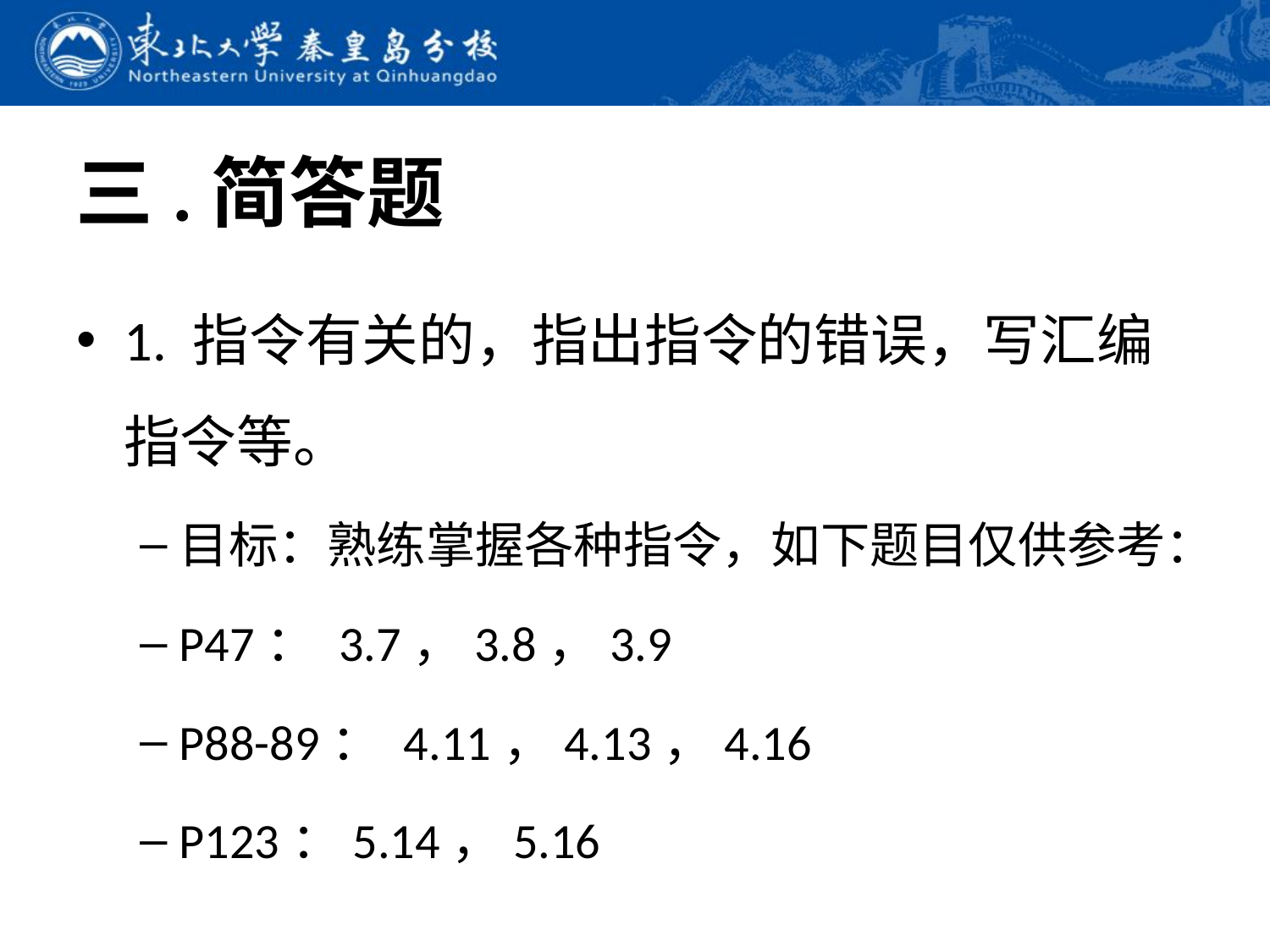

# 三.简答题
1. 指令有关的，指出指令的错误，写汇编指令等。
目标：熟练掌握各种指令，如下题目仅供参考：
P47： 3.7，3.8，3.9
P88-89： 4.11，4.13，4.16
P123：5.14，5.16